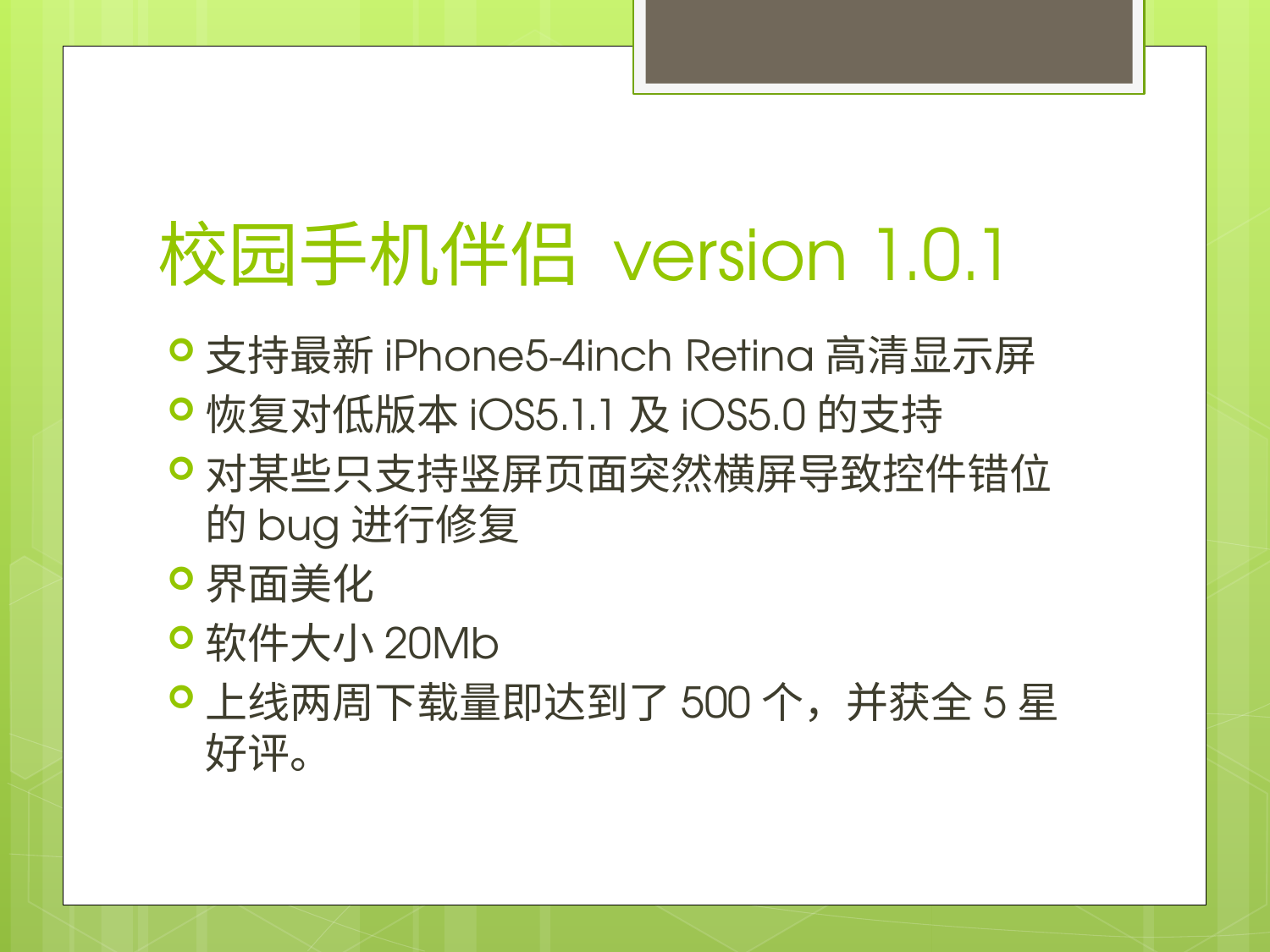

# 校园手机伴侣 version 1.0.1
支持最新iPhone5-4inch Retina高清显示屏
恢复对低版本iOS5.1.1及iOS5.0的支持
对某些只支持竖屏页面突然横屏导致控件错位的bug进行修复
界面美化
软件大小20Mb
上线两周下载量即达到了500个，并获全5星好评。